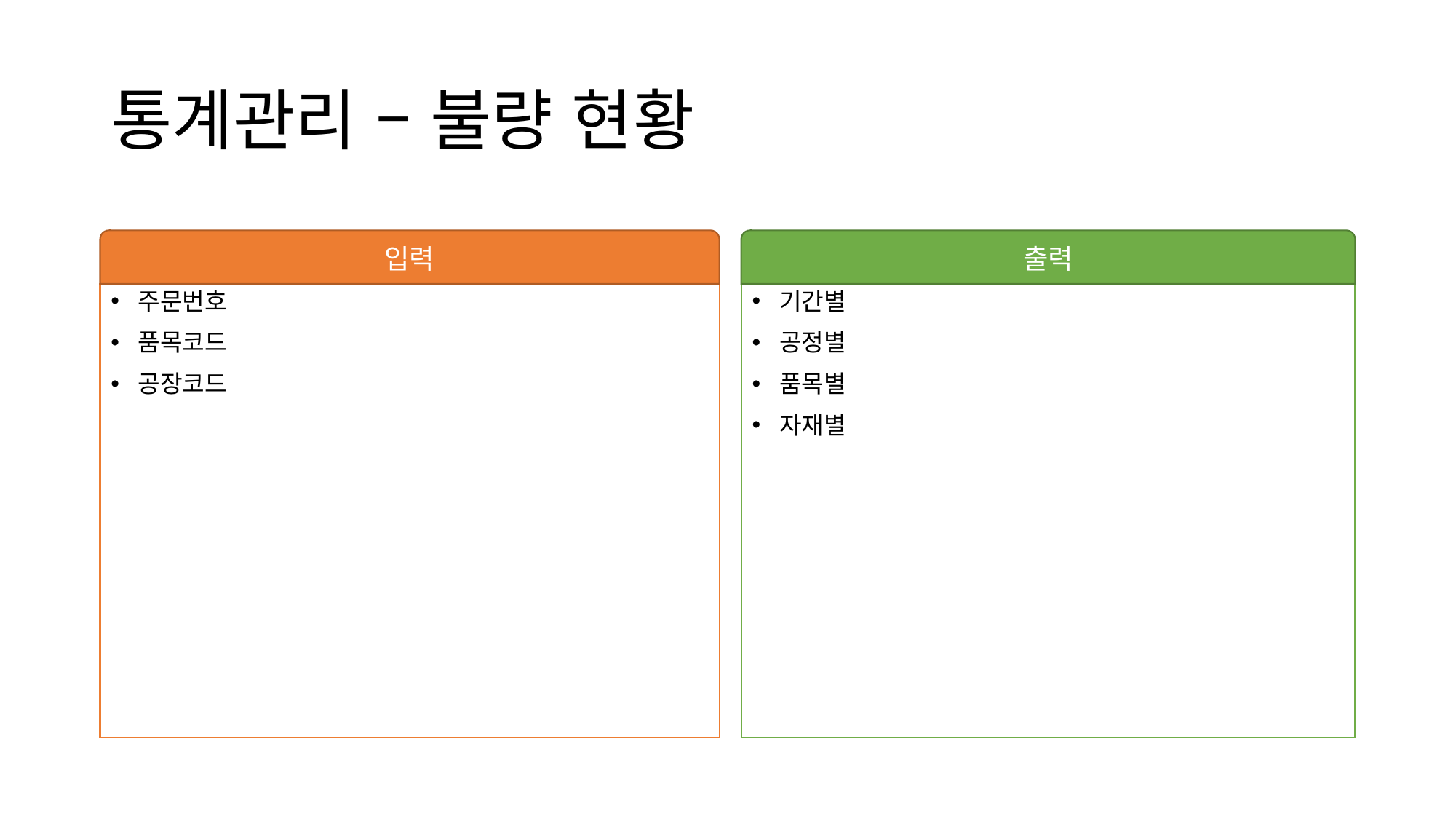

# 통계관리 – 불량 현황
입력
출력
주문번호
품목코드
공장코드

기간별
공정별
품목별
자재별